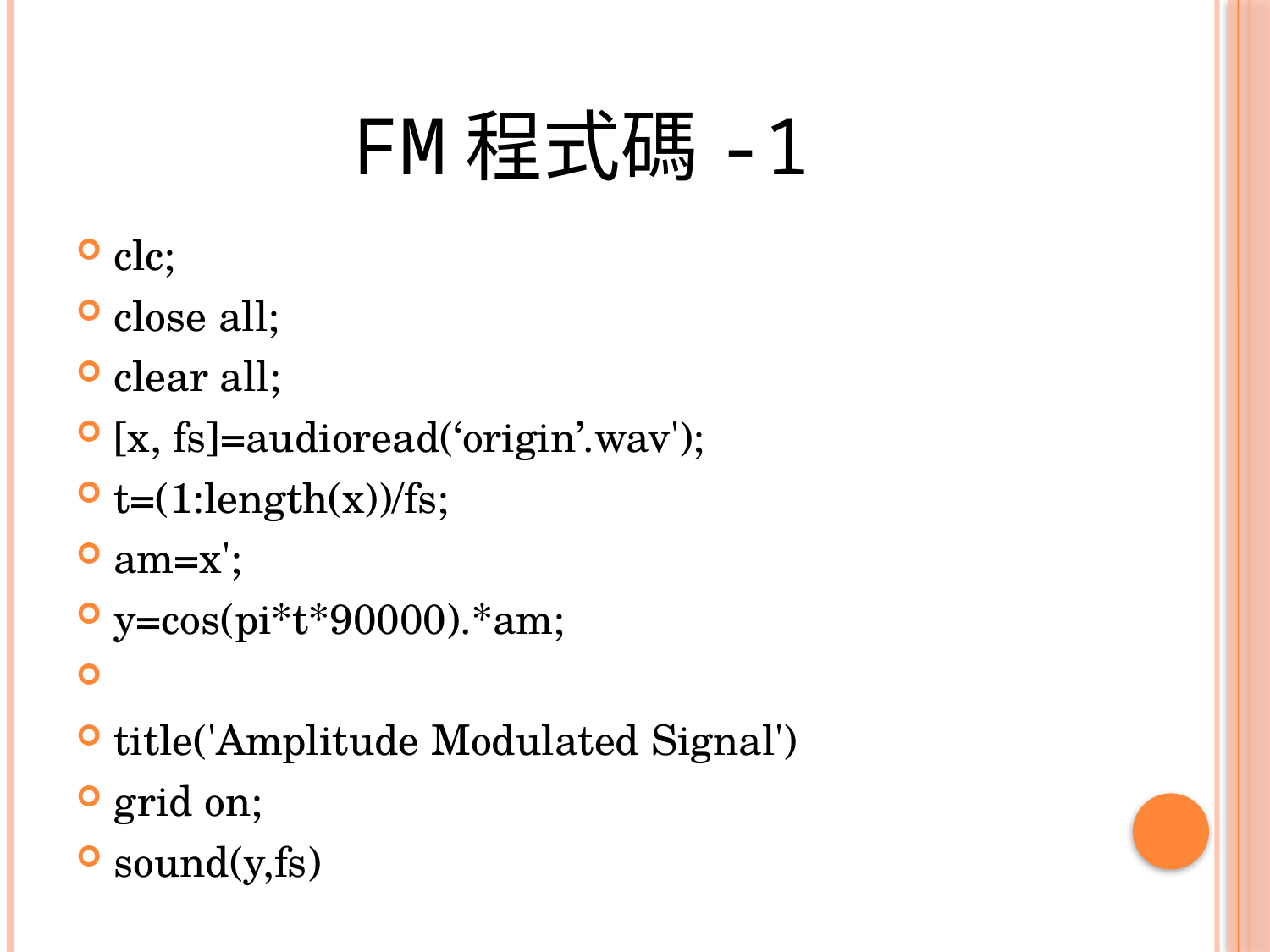

# FM程式碼-1
clc;
close all;
clear all;
[x, fs]=audioread(‘origin’.wav');
t=(1:length(x))/fs;
am=x';
y=cos(pi*t*90000).*am;

title('Amplitude Modulated Signal')
grid on;
sound(y,fs)